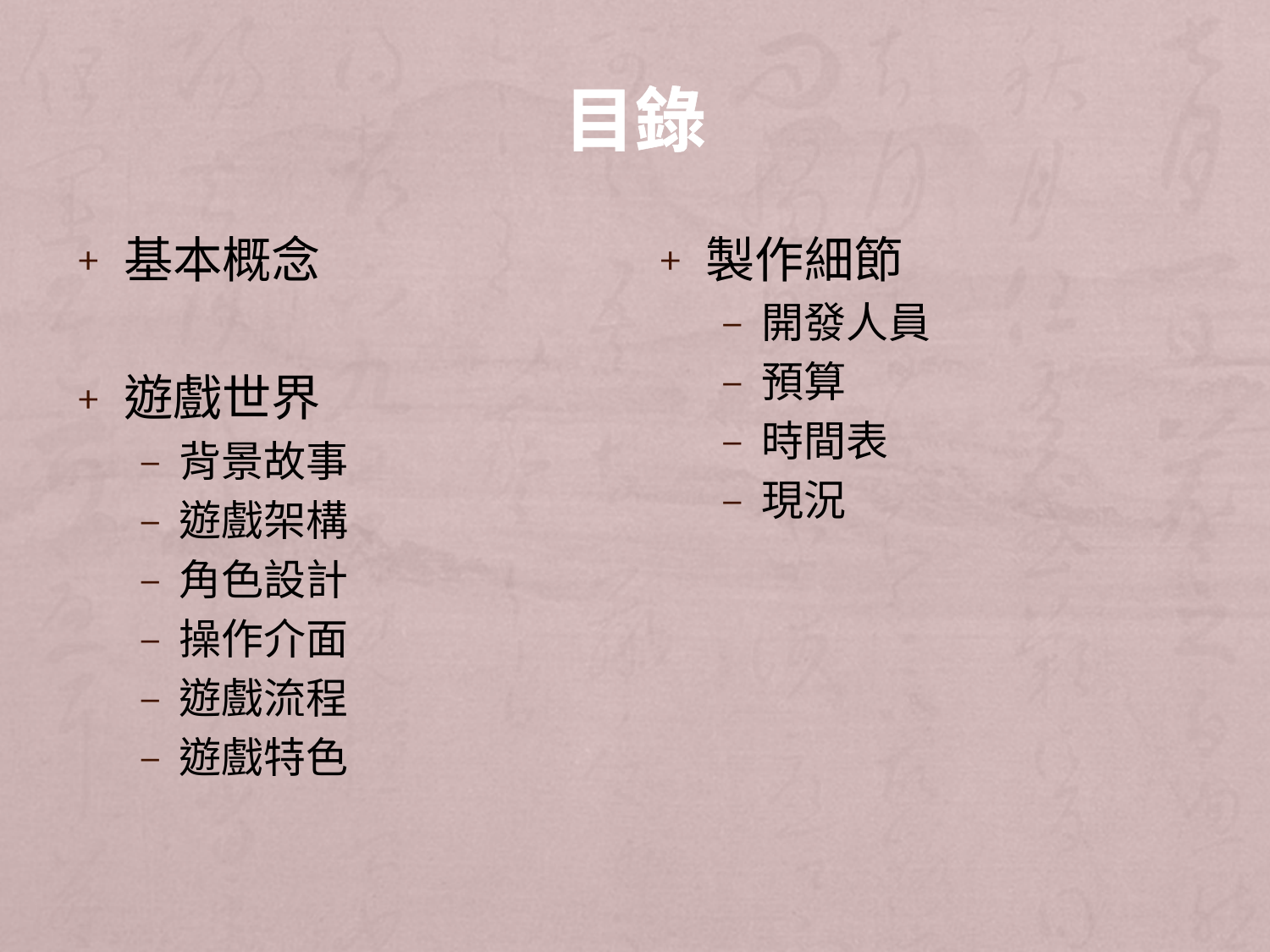

# 目錄
基本概念

遊戲世界
背景故事
遊戲架構
角色設計
操作介面
遊戲流程
遊戲特色

製作細節
開發人員
預算
時間表
現況